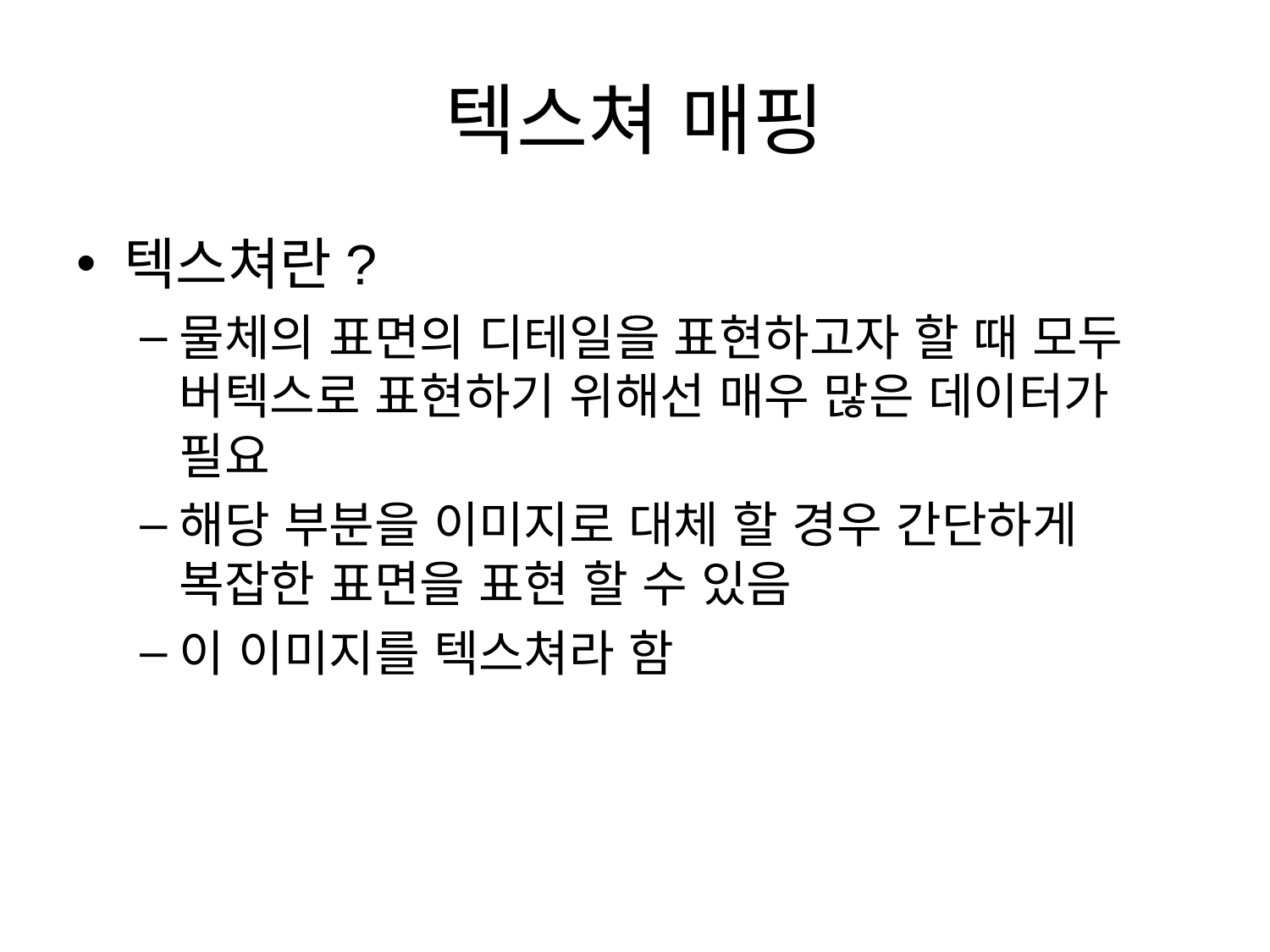

# 텍스쳐 매핑
텍스쳐란?
물체의 표면의 디테일을 표현하고자 할 때 모두 버텍스로 표현하기 위해선 매우 많은 데이터가 필요
해당 부분을 이미지로 대체 할 경우 간단하게 복잡한 표면을 표현 할 수 있음
이 이미지를 텍스쳐라 함